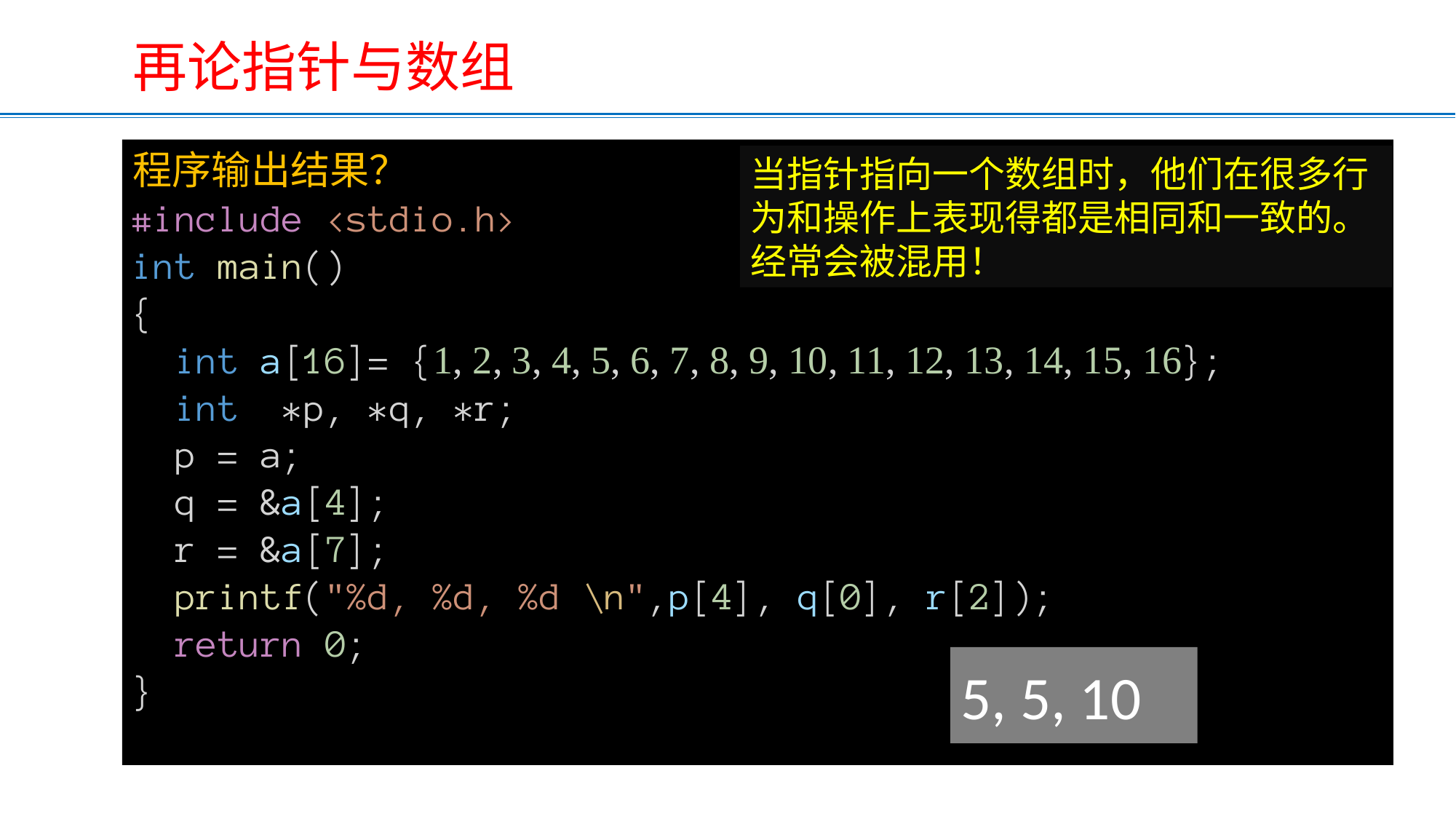

再论指针与数组
程序输出结果？
#include <stdio.h>
int main()
{
  int a[16]= {1, 2, 3, 4, 5, 6, 7, 8, 9, 10, 11, 12, 13, 14, 15, 16};
  int  *p, *q, *r;
  p = a;
  q = &a[4];
  r = &a[7];
  printf("%d, %d, %d \n",p[4], q[0], r[2]);
  return 0;
}

当指针指向一个数组时，他们在很多行为和操作上表现得都是相同和一致的。经常会被混用！
5, 5, 10